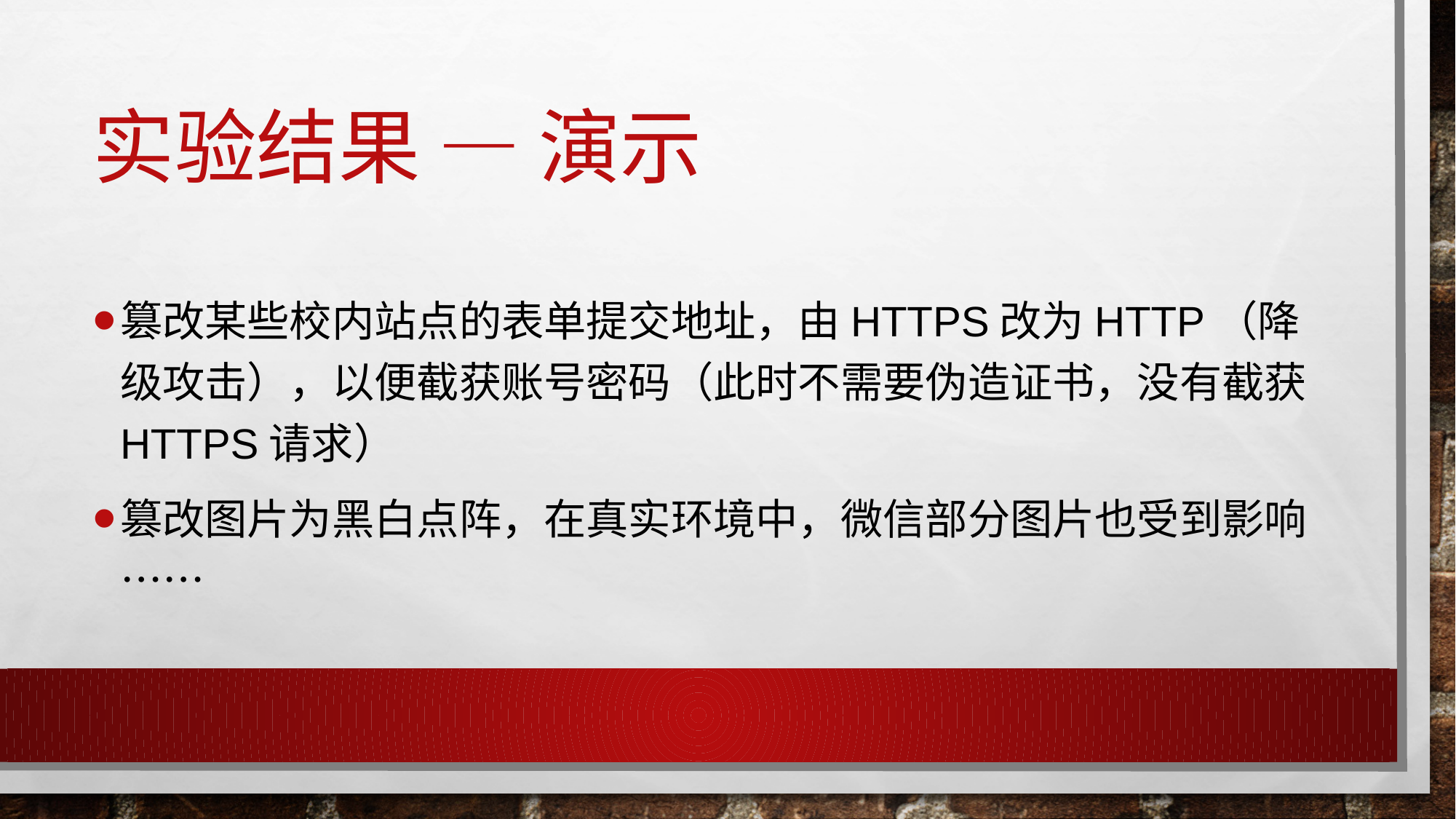

# 实验结果 — 演示
篡改某些校内站点的表单提交地址，由HTTPS改为HTTP（降级攻击），以便截获账号密码（此时不需要伪造证书，没有截获HTTPS请求）
篡改图片为黑白点阵，在真实环境中，微信部分图片也受到影响……